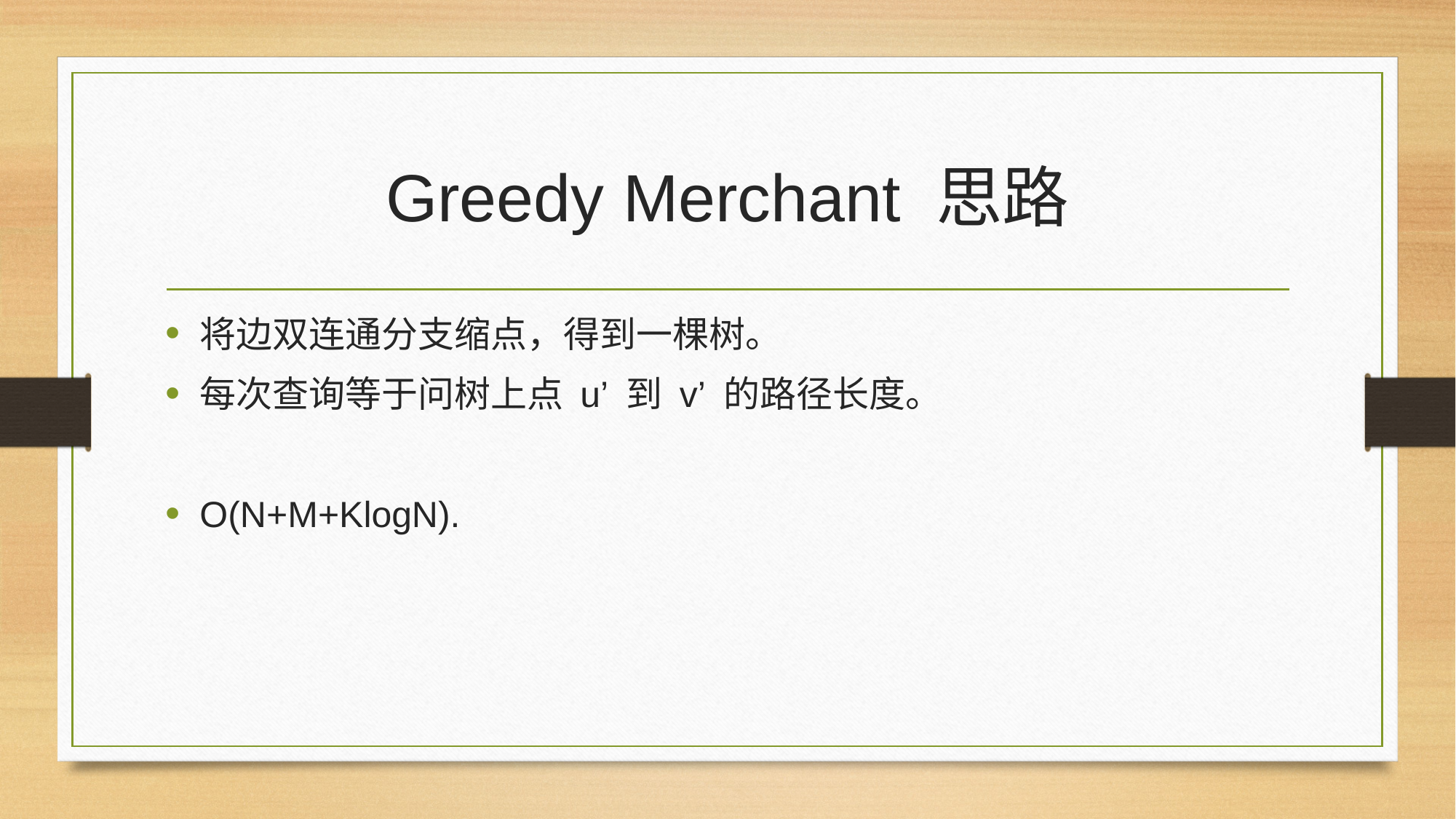

# Greedy Merchant 思路
将边双连通分支缩点，得到一棵树。
每次查询等于问树上点 u’ 到 v’ 的路径长度。

O(N+M+KlogN).